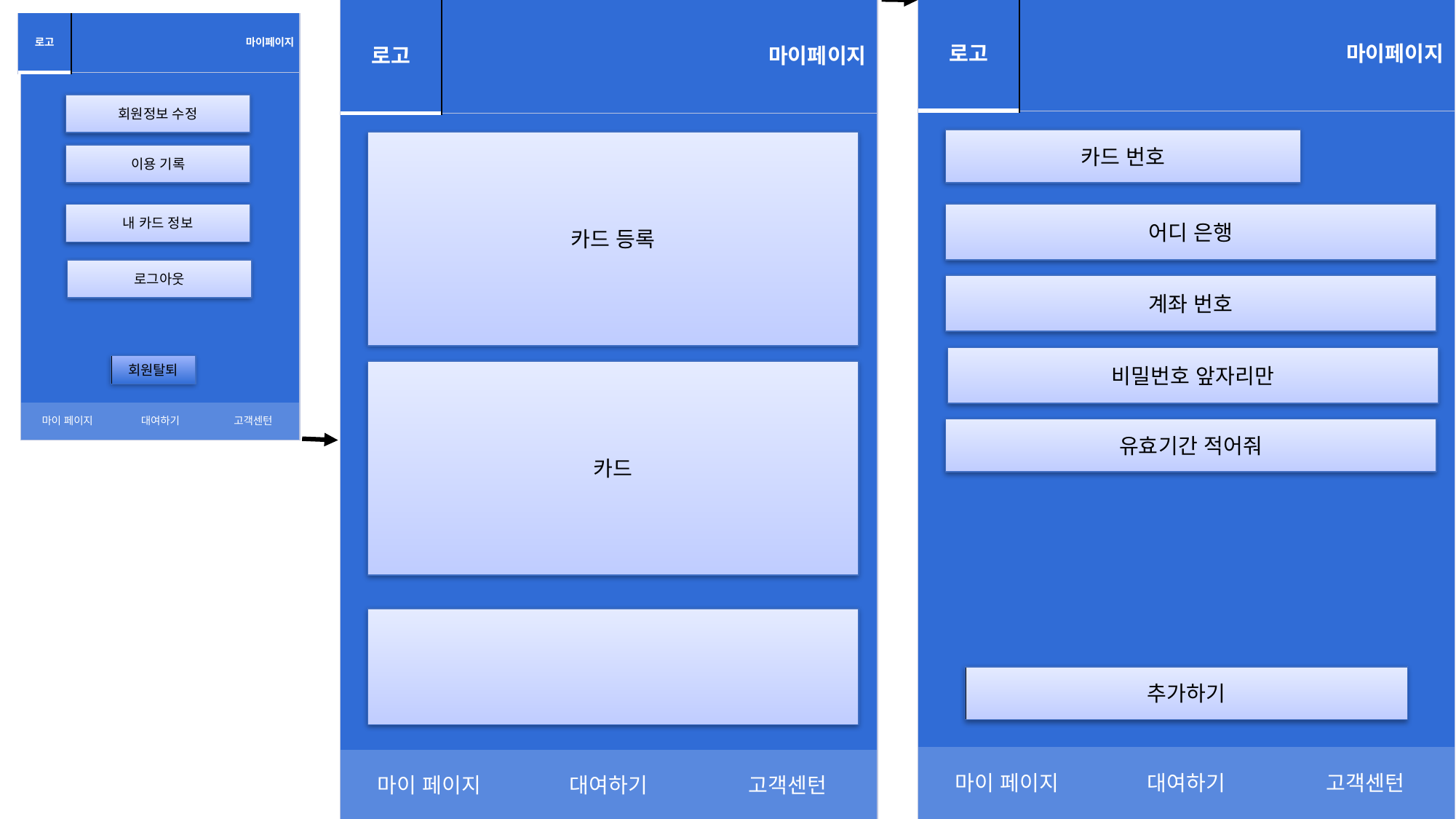

| 로고 | 마이페이지 |
| --- | --- |
| 로고 | 마이페이지 |
| --- | --- |
| 로고 | 마이페이지 |
| --- | --- |
|  |  |  |
| --- | --- | --- |
| 마이 페이지 | 대여하기 | 고객센턴 |
회원정보 수정
이용 기록
내 카드 정보
로그아웃
회원탈퇴
|  |  |  |
| --- | --- | --- |
| 마이 페이지 | 대여하기 | 고객센턴 |
|  |  |  |
| --- | --- | --- |
| 마이 페이지 | 대여하기 | 고객센턴 |
카드 번호
카드 등록
어디 은행
계좌 번호
비밀번호 앞자리만
카드
유효기간 적어줘

추가하기